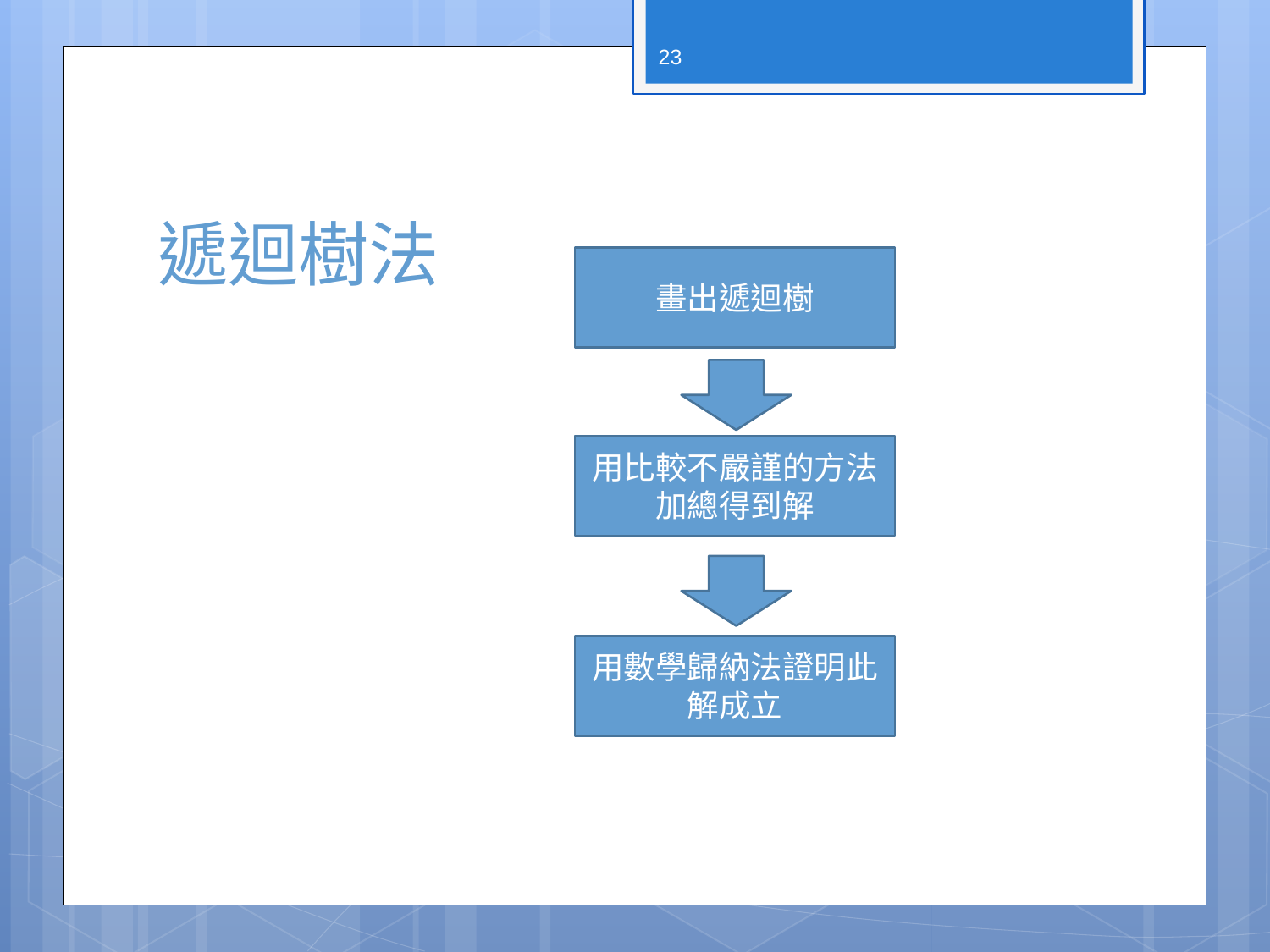

23
# 遞迴樹法
畫出遞迴樹

用比較不嚴謹的方法加總得到解

用數學歸納法證明此解成立